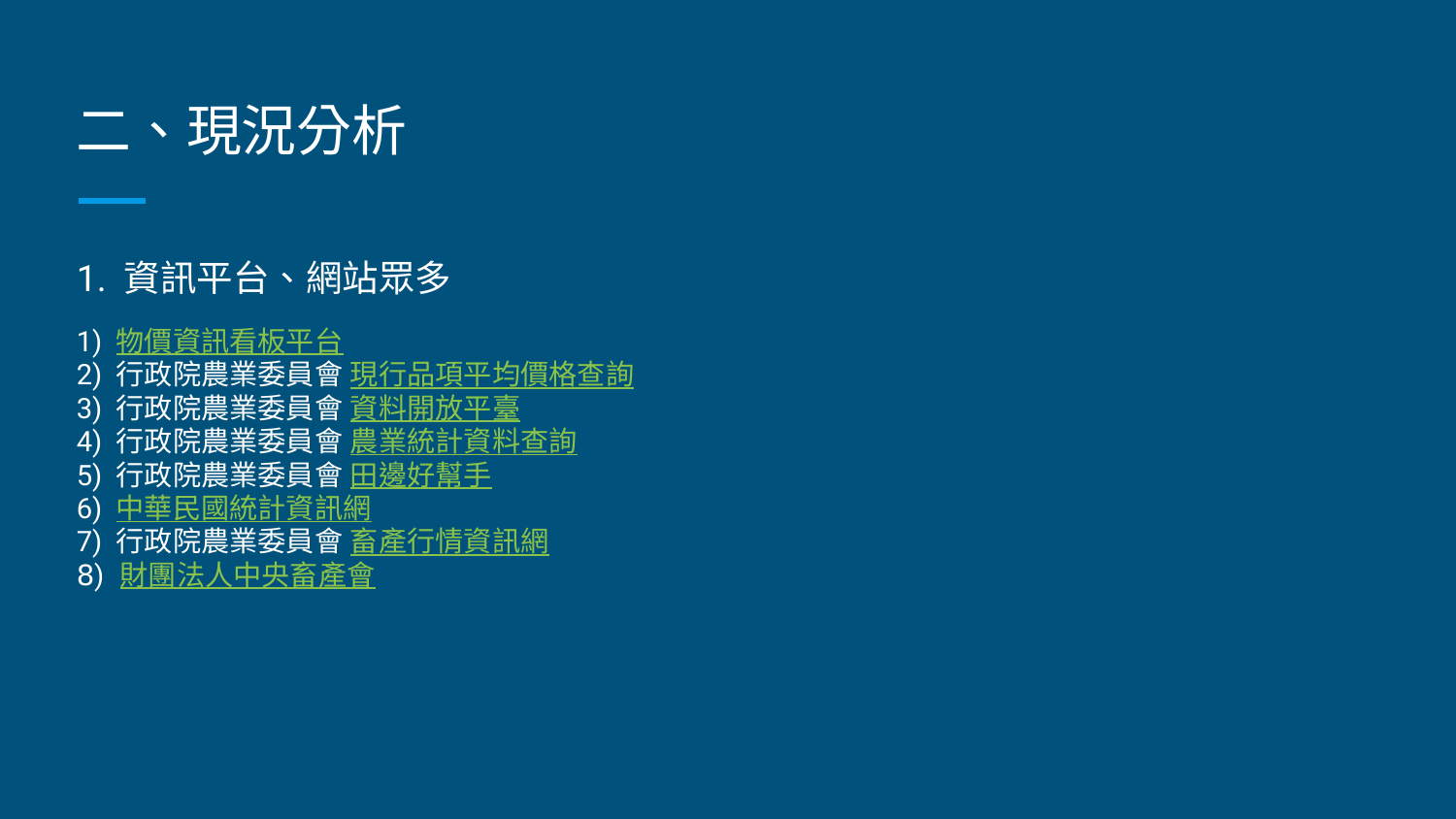

# 二、現況分析
1. 資訊平台、網站眾多
1) 物價資訊看板平台
2) 行政院農業委員會 現行品項平均價格查詢
3) 行政院農業委員會 資料開放平臺
4) 行政院農業委員會 農業統計資料查詢
5) 行政院農業委員會 田邊好幫手
6) 中華民國統計資訊網
7) 行政院農業委員會 畜產行情資訊網
8) 財團法人中央畜產會